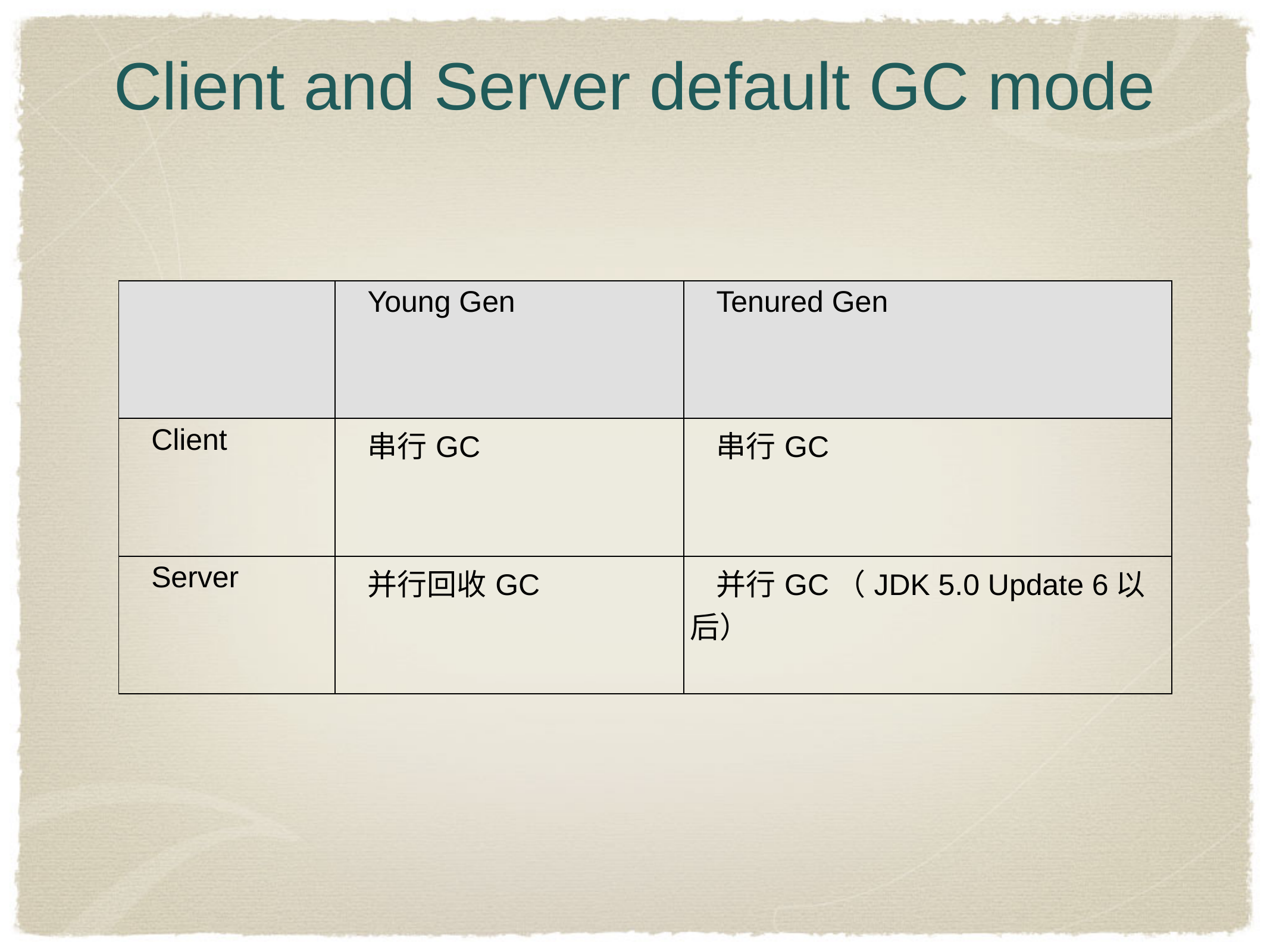

# Client and Server default GC mode
|  | Young Gen | Tenured Gen |
| --- | --- | --- |
| Client | 串行GC | 串行GC |
| Server | 并行回收GC | 并行GC（JDK 5.0 Update 6以后） |